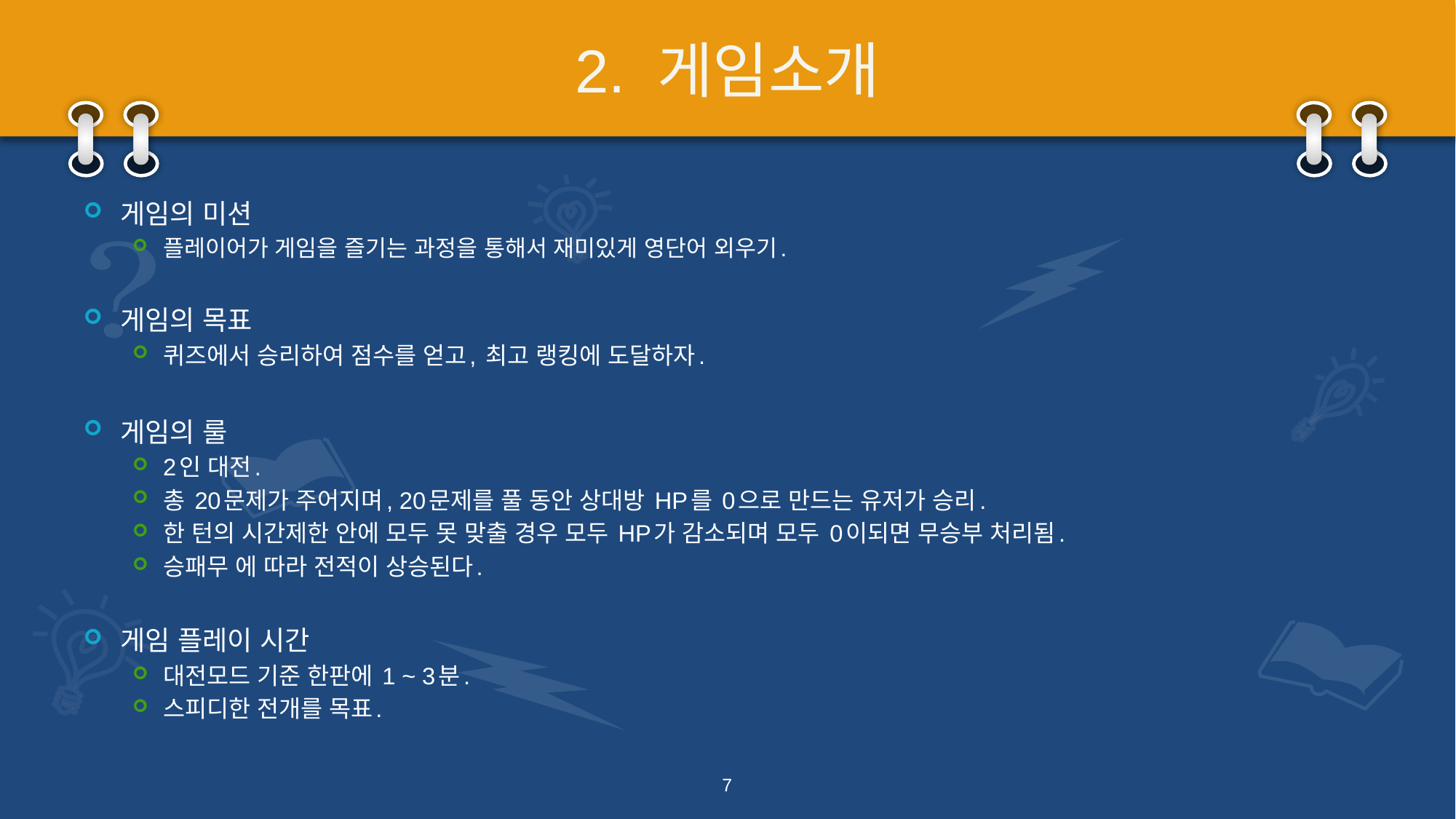

# 2. 게임소개
게임의 미션
플레이어가 게임을 즐기는 과정을 통해서 재미있게 영단어 외우기.

게임의 목표
퀴즈에서 승리하여 점수를 얻고, 최고 랭킹에 도달하자.

게임의 룰
2인 대전.
총 20문제가 주어지며, 20문제를 풀 동안 상대방 HP를 0으로 만드는 유저가 승리.
한 턴의 시간제한 안에 모두 못 맞출 경우 모두 HP가 감소되며 모두 0이되면 무승부 처리됨.
승패무 에 따라 전적이 상승된다.

게임 플레이 시간
대전모드 기준 한판에 1 ~ 3분.
스피디한 전개를 목표.

7